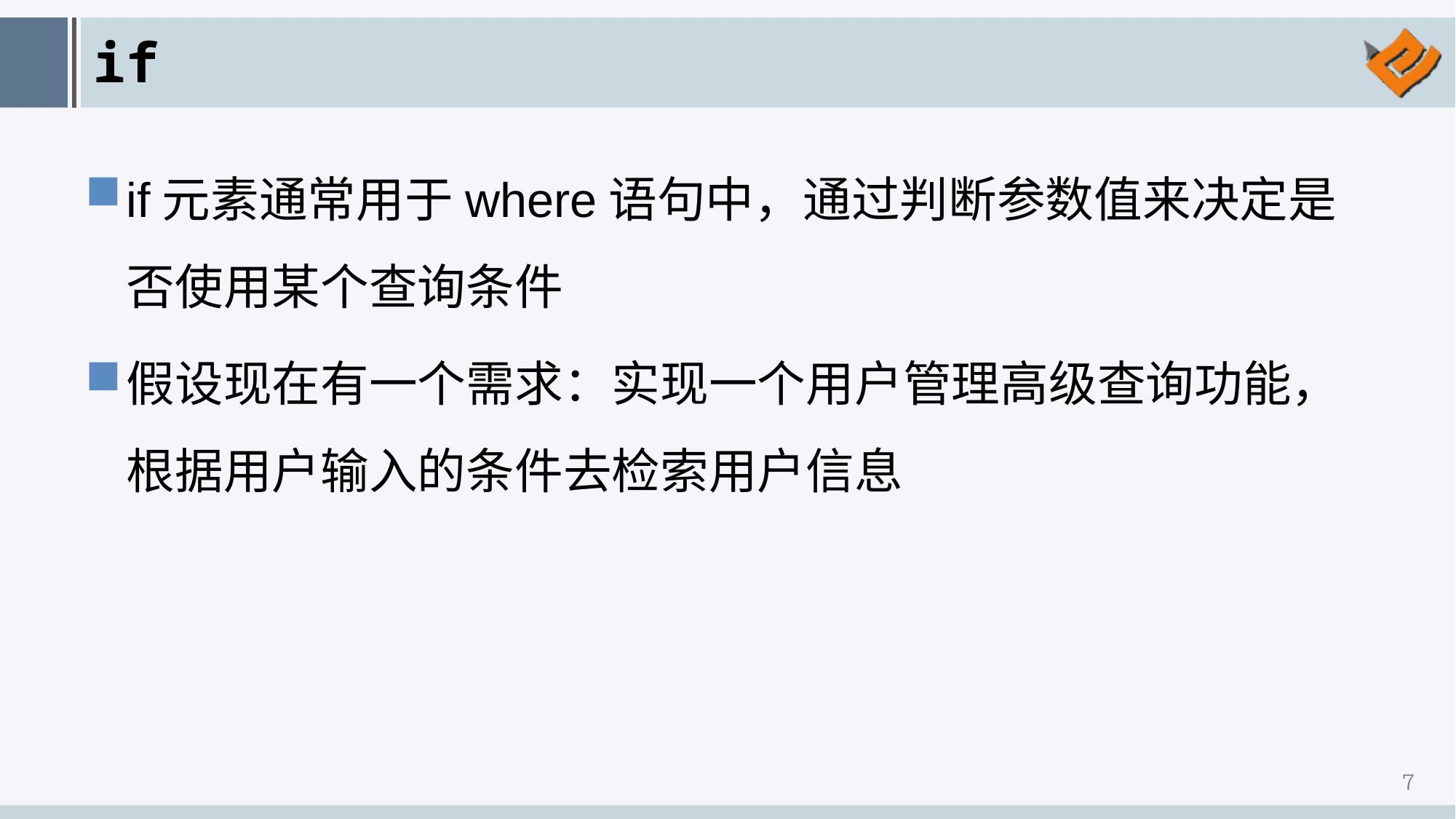

# if
if元素通常用于where语句中，通过判断参数值来决定是否使用某个查询条件
假设现在有一个需求：实现一个用户管理高级查询功能，根据用户输入的条件去检索用户信息